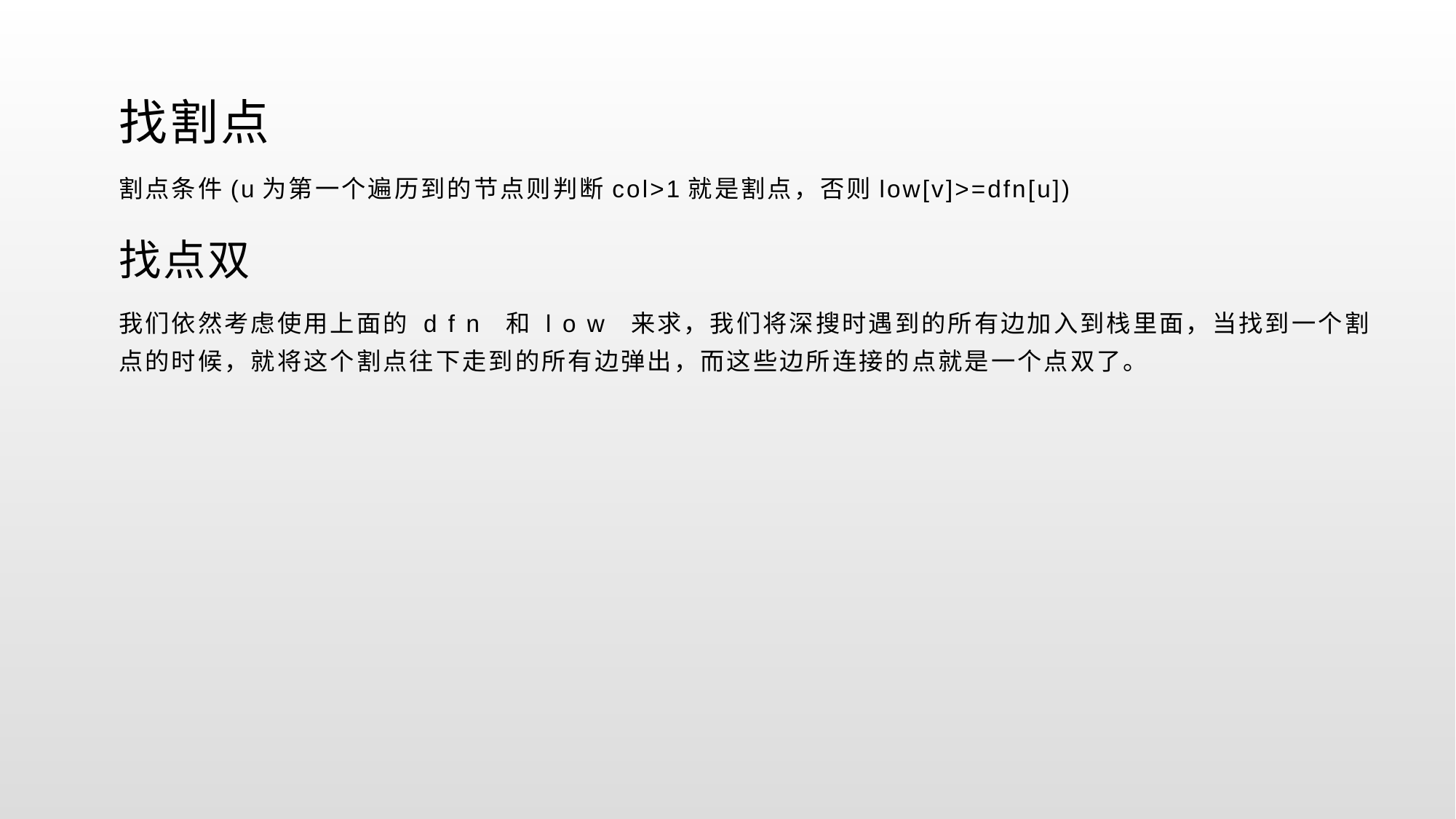

找割点
割点条件(u为第一个遍历到的节点则判断col>1就是割点，否则low[v]>=dfn[u])
找点双
我们依然考虑使用上面的 d f n  和 l o w  来求，我们将深搜时遇到的所有边加入到栈里面，当找到一个割点的时候，就将这个割点往下走到的所有边弹出，而这些边所连接的点就是一个点双了。